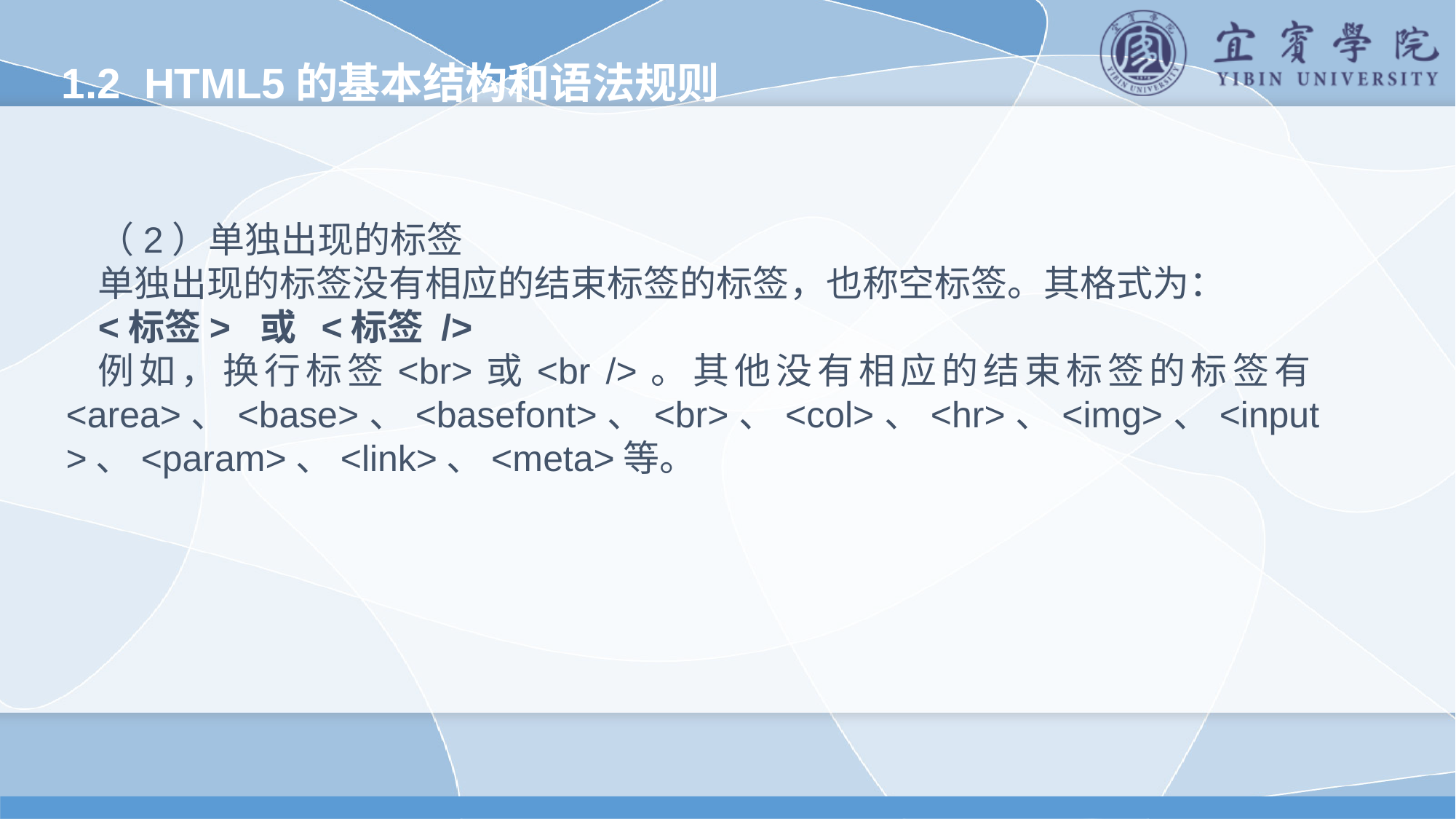

1.2  HTML5的基本结构和语法规则
（2）单独出现的标签
单独出现的标签没有相应的结束标签的标签，也称空标签。其格式为：
<标签>  或  <标签 />
例如，换行标签<br>或<br />。其他没有相应的结束标签的标签有<area>、<base>、<basefont>、<br>、<col>、<hr>、<img>、<input>、<param>、<link>、<meta>等。